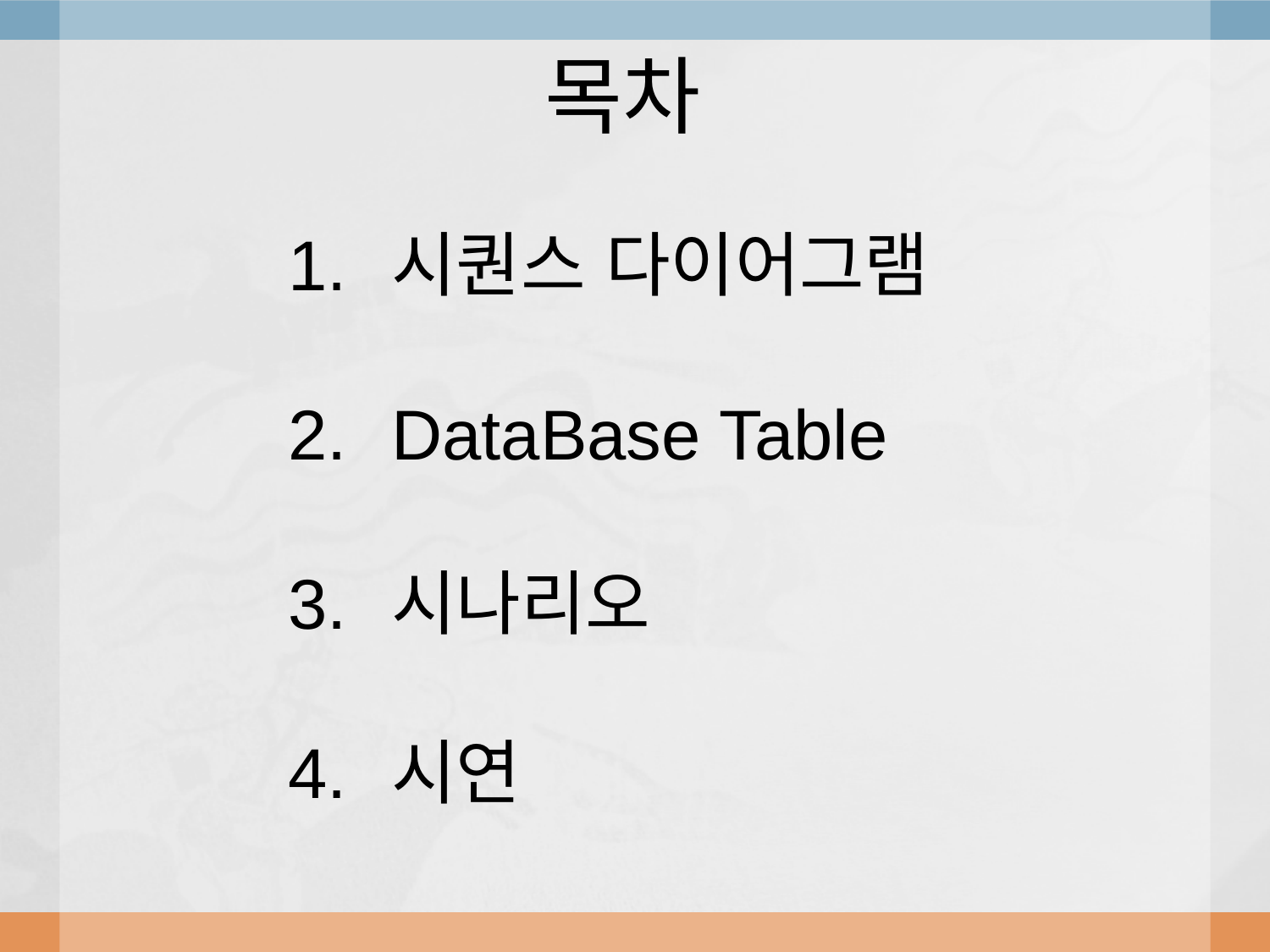

목차
시퀀스 다이어그램
DataBase Table
시나리오
시연